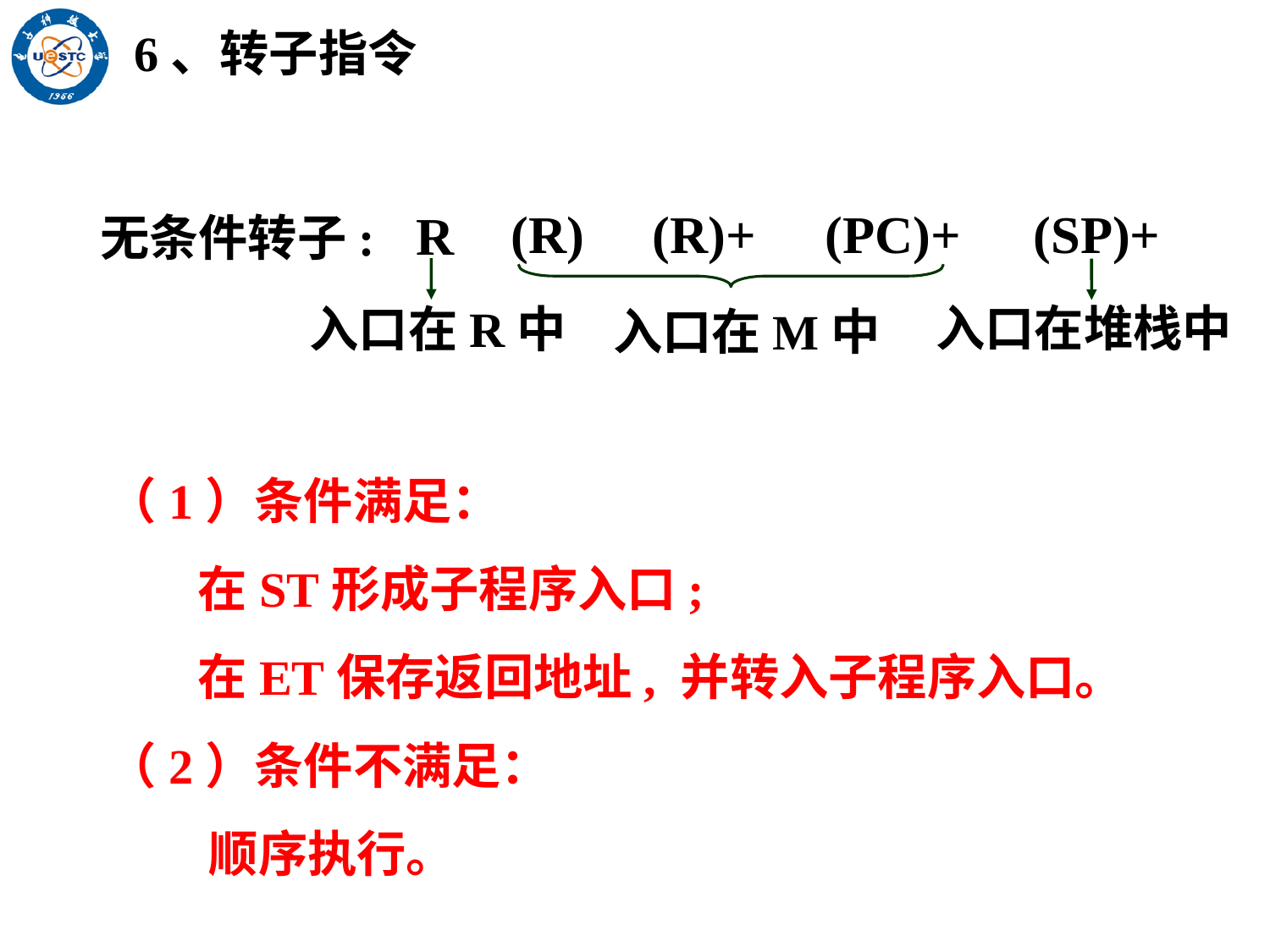

6、转子指令

(R)
(R)+
(PC)+
(SP)+
R
无条件转子:

入口在堆栈中
入口在R中
入口在M中
（1）条件满足：
       在ST形成子程序入口;
       在ET保存返回地址, 并转入子程序入口。
（2）条件不满足：
        顺序执行。